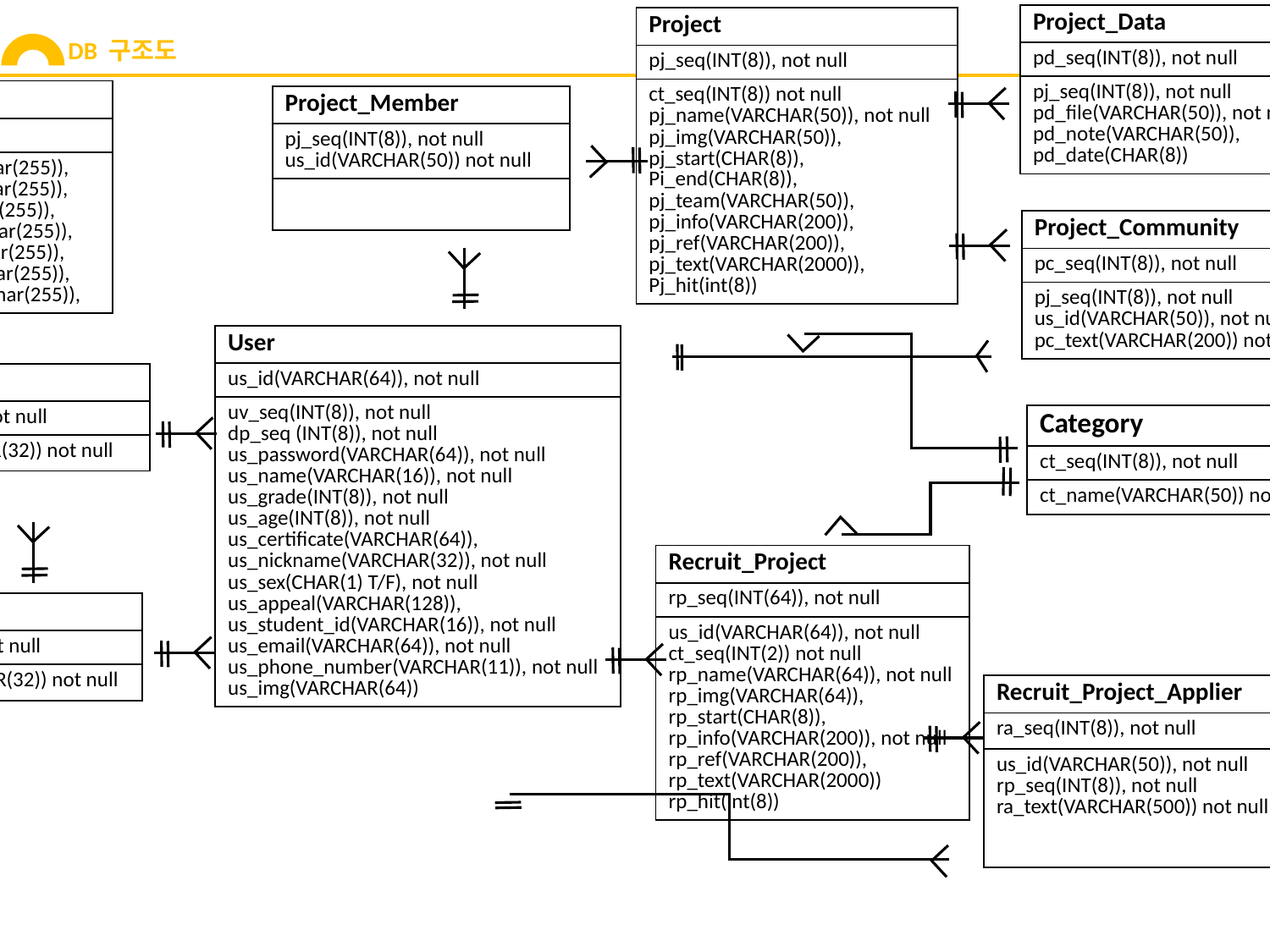

| Project\_Data |
| --- |
| pd\_seq(INT(8)), not null |
| pj\_seq(INT(8)), not null pd\_file(VARCHAR(50)), not null pd\_note(VARCHAR(50)), pd\_date(CHAR(8)) |
| Project |
| --- |
| pj\_seq(INT(8)), not null |
| ct\_seq(INT(8)) not null pj\_name(VARCHAR(50)), not null pj\_img(VARCHAR(50)), pj\_start(CHAR(8)), Pi\_end(CHAR(8)), pj\_team(VARCHAR(50)), pj\_info(VARCHAR(200)), pj\_ref(VARCHAR(200)), pj\_text(VARCHAR(2000)), Pj\_hit(int(8)) |

# DB 구조도

| Poster |
| --- |
| po\_seq(int(8)), |
| po\_area(varchar(255)), po\_who(varchar(255)), po\_ins(varchar(255)), po\_spon(varchar(255)), po\_peri(varchar(255)), po\_mon(varchar(255)), po\_home(varchar(255)), |
| Project\_Member |
| --- |
| pj\_seq(INT(8)), not null us\_id(VARCHAR(50)) not null |
|  |
| Project\_Community |
| --- |
| pc\_seq(INT(8)), not null |
| pj\_seq(INT(8)), not null us\_id(VARCHAR(50)), not null pc\_text(VARCHAR(200)) not null |
| User |
| --- |
| us\_id(VARCHAR(64)), not null |
| uv\_seq(INT(8)), not null dp\_seq (INT(8)), not null us\_password(VARCHAR(64)), not null us\_name(VARCHAR(16)), not null us\_grade(INT(8)), not null us\_age(INT(8)), not null us\_certificate(VARCHAR(64)),   us\_nickname(VARCHAR(32)), not null us\_sex(CHAR(1) T/F), not null us\_appeal(VARCHAR(128)), us\_student\_id(VARCHAR(16)), not null us\_email(VARCHAR(64)), not null us\_phone\_number(VARCHAR(11)), not null us\_img(VARCHAR(64)) |
| Department |
| --- |
| dp\_seq(INT(8)), not null |
| dp\_name(VACHAR(32)) not null |
| Category |
| --- |
| ct\_seq(INT(8)), not null |
| ct\_name(VARCHAR(50)) not null |
| Recruit\_Project |
| --- |
| rp\_seq(INT(64)), not null |
| us\_id(VARCHAR(64)), not null ct\_seq(INT(2)) not null rp\_name(VARCHAR(64)), not null rp\_img(VARCHAR(64)), rp\_start(CHAR(8)), rp\_info(VARCHAR(200)), not null rp\_ref(VARCHAR(200)), rp\_text(VARCHAR(2000)) rp\_hit(int(8)) |
| University |
| --- |
| uv\_seq(INT(8)), not null |
| uv\_name(VARCHAR(32)) not null |
| Recruit\_Project\_Applier |
| --- |
| ra\_seq(INT(8)), not null |
| us\_id(VARCHAR(50)), not null rp\_seq(INT(8)), not null ra\_text(VARCHAR(500)) not null |